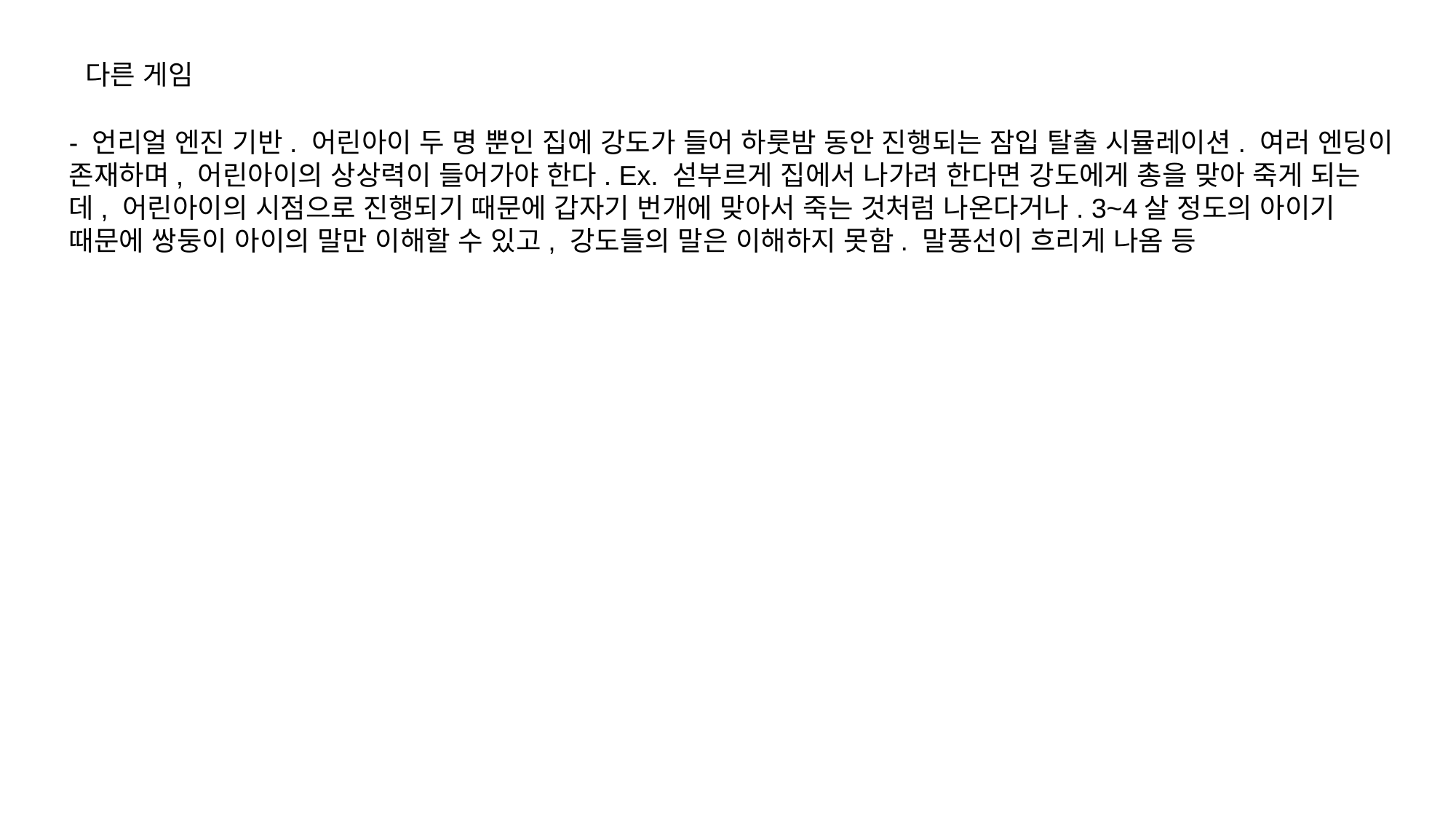

다른 게임
- 언리얼 엔진 기반. 어린아이 두 명 뿐인 집에 강도가 들어 하룻밤 동안 진행되는 잠입 탈출 시뮬레이션. 여러 엔딩이 존재하며, 어린아이의 상상력이 들어가야 한다. Ex. 섣부르게 집에서 나가려 한다면 강도에게 총을 맞아 죽게 되는데, 어린아이의 시점으로 진행되기 때문에 갑자기 번개에 맞아서 죽는 것처럼 나온다거나. 3~4살 정도의 아이기 때문에 쌍둥이 아이의 말만 이해할 수 있고, 강도들의 말은 이해하지 못함. 말풍선이 흐리게 나옴 등